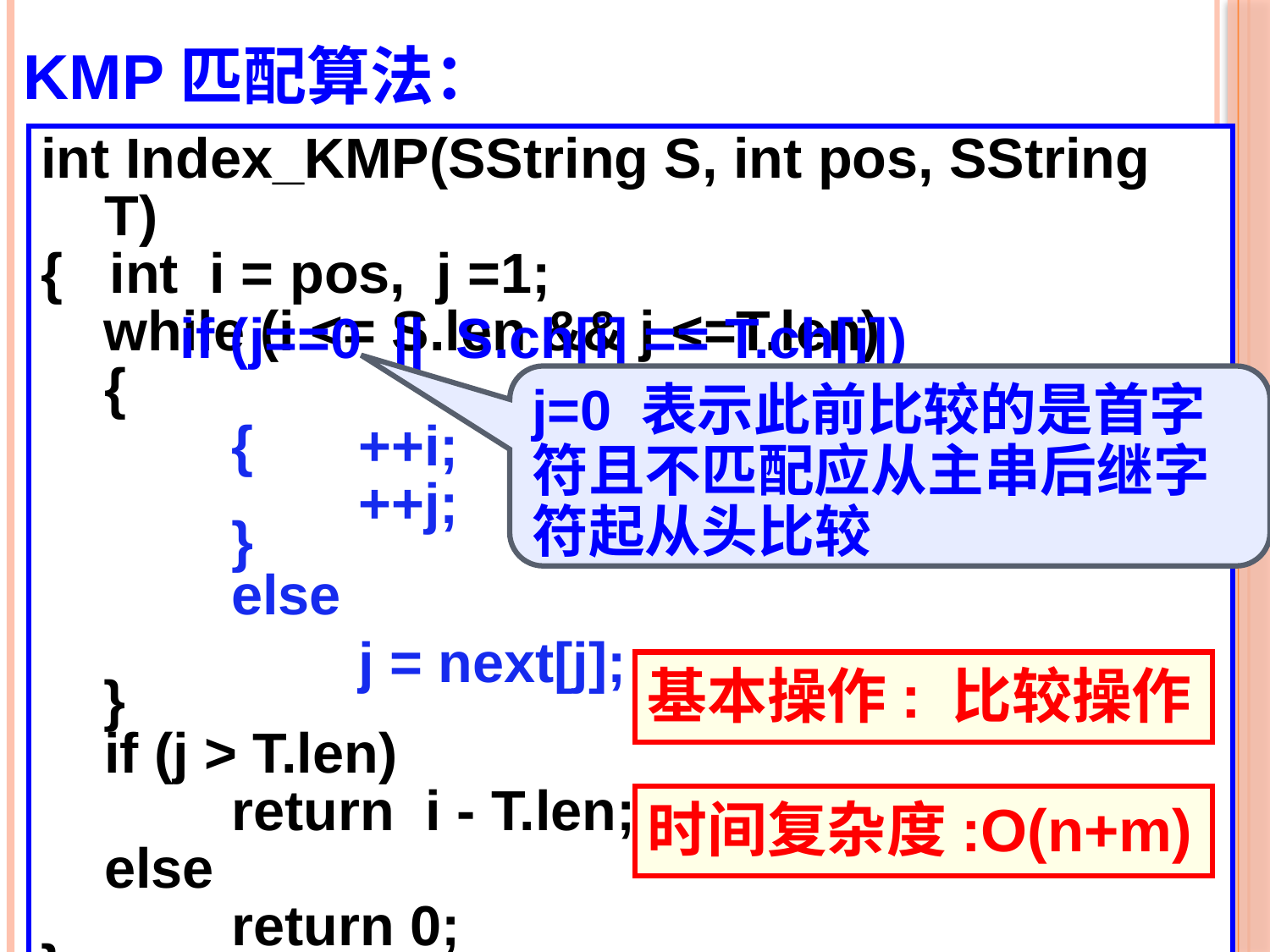

KMP匹配算法：
int Index_KMP(SString S, int pos, SString T)
{   int  i = pos,  j =1;
    while (i <= S.len && j <=T.len)
	{
		{ 	++i;
			++j;
		}
		else
			j = next[j];
    }
	if (j > T.len)
		return  i - T.len;
	else
		return 0;
}
if (j==0  ||  S.ch[i] == T.ch[j])
j=0 表示此前比较的是首字符且不匹配应从主串后继字符起从头比较

基本操作: 比较操作
时间复杂度:O(n+m)